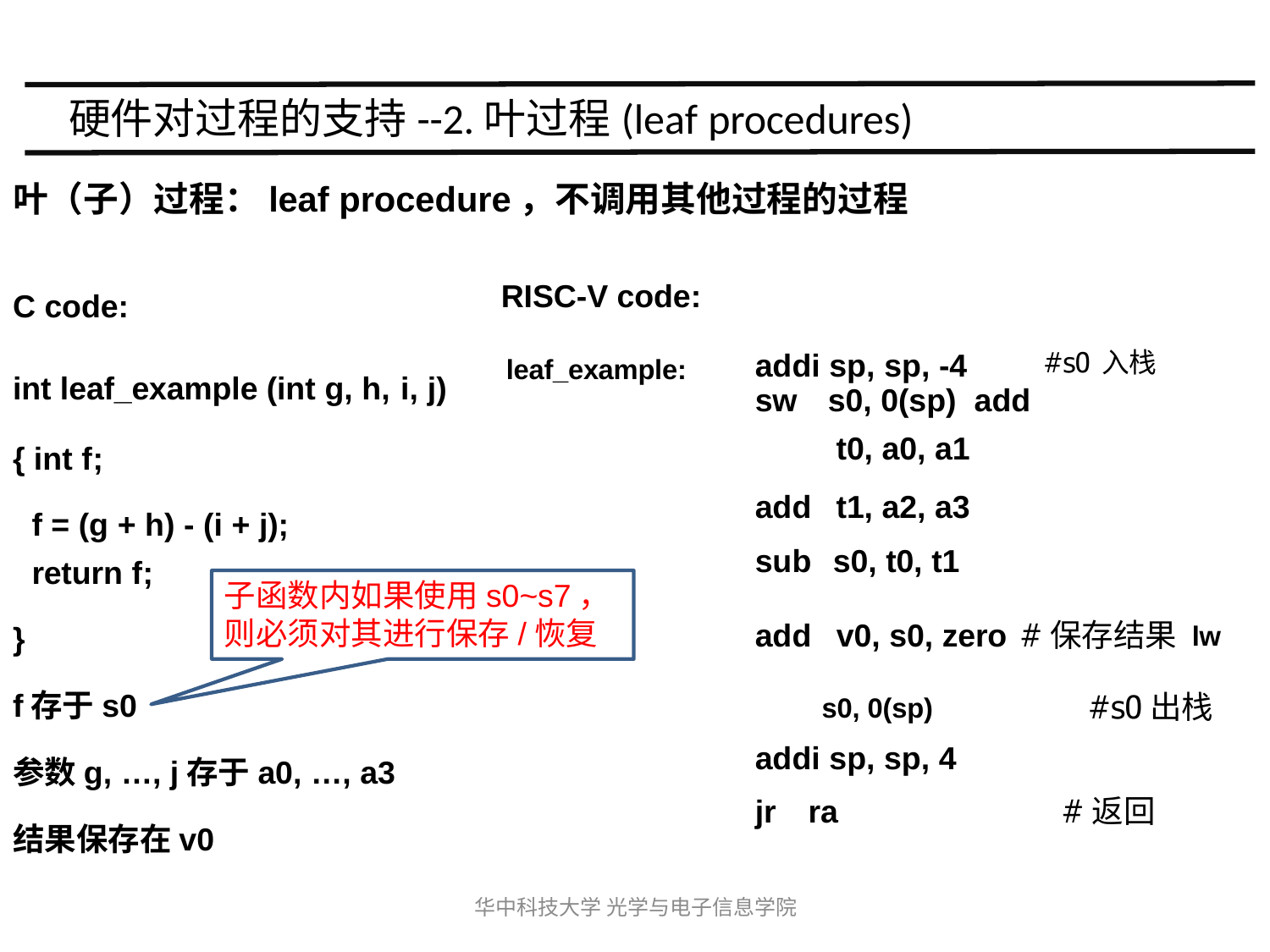

华中科技大学光学与电子信息学院
# 硬件对过程的支持--2.叶过程(leaf procedures)
叶（子）过程：leaf procedure，不调用其他过程的过程
RISC-V code:
C code:
addi sp, sp, -4	#s0入栈
int leaf_example (int g, h, i, j)	leaf_example:
{ int f;
f = (g + h) - (i + j);
sw	s0, 0(sp)  add		t0, a0, a1
add		t1, a2, a3  sub	s0, t0, t1
add		v0, s0, zero #保存结果 lw	s0, 0(sp)	#s0出栈 addi sp, sp, 4
jr	ra	#返回
return f;

子函数内如果使用s0~s7， 则必须对其进行保存/恢复
}
f存于s0
参数g, …, j存于a0, …, a3
结果保存在v0